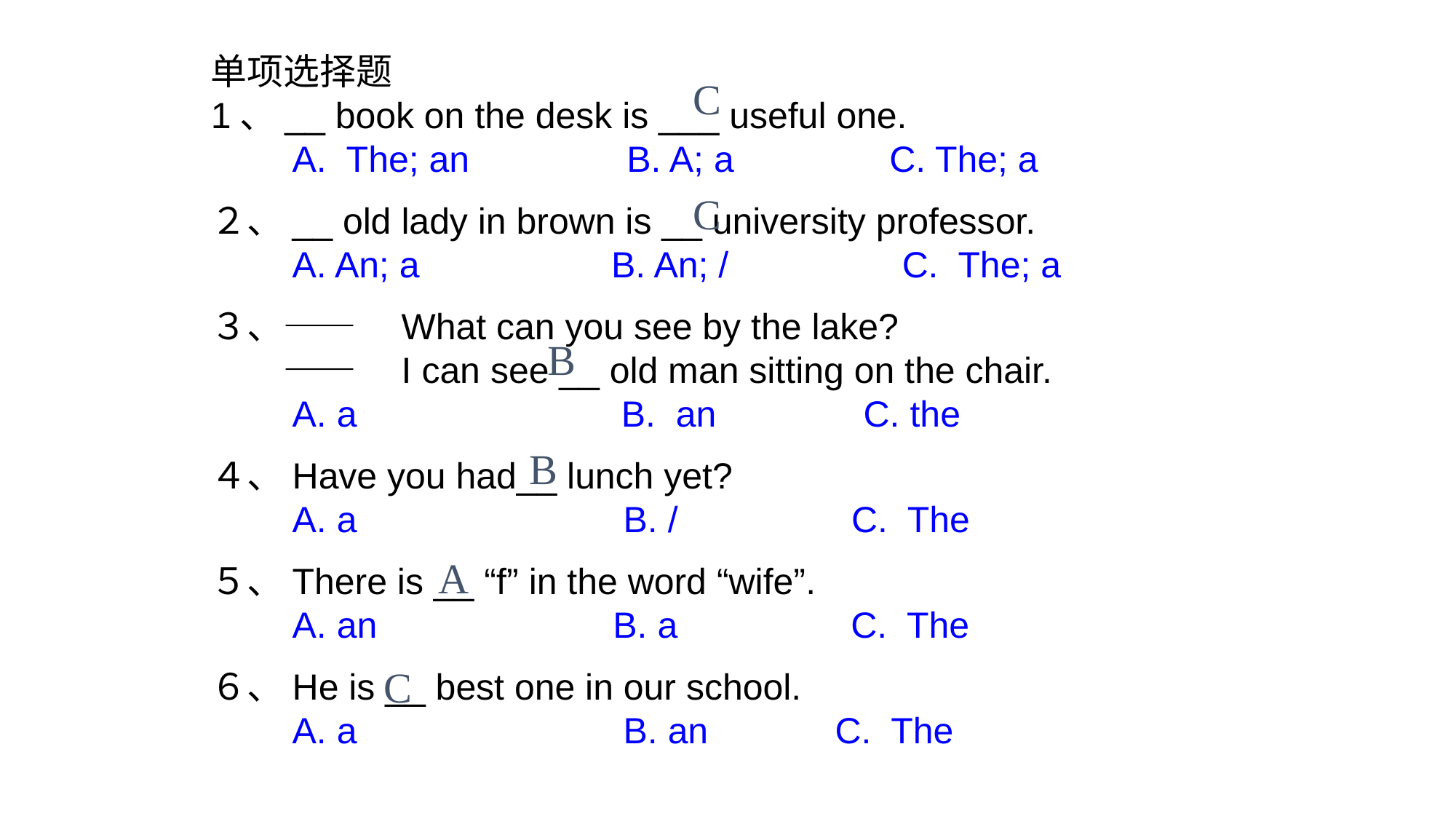

单项选择题
1、__ book on the desk is ___ useful one.
　　A.  The; an   　　　B. A; a  　　　 C. The; a
２、__ old lady in brown is __ university professor.
　　A. An; a  　　　　 B. An; / 　　　　C.  The; a
３、——　What can you see by the lake?
　　——　I can see __ old man sitting on the chair.
　　A. a  　　　　　　 B.  an  　　　C. the
４、Have you had__ lunch yet?
　　A. a   　　　　　　B. / 　　　　C.  The
５、There is __ “f” in the word “wife”.
　　A. an　　　　　　B. a 　　　　C.  The
６、He is __ best one in our school.
　　A. a   　　　　　　B. an　　　C.  The
C
C
B
B
A
C